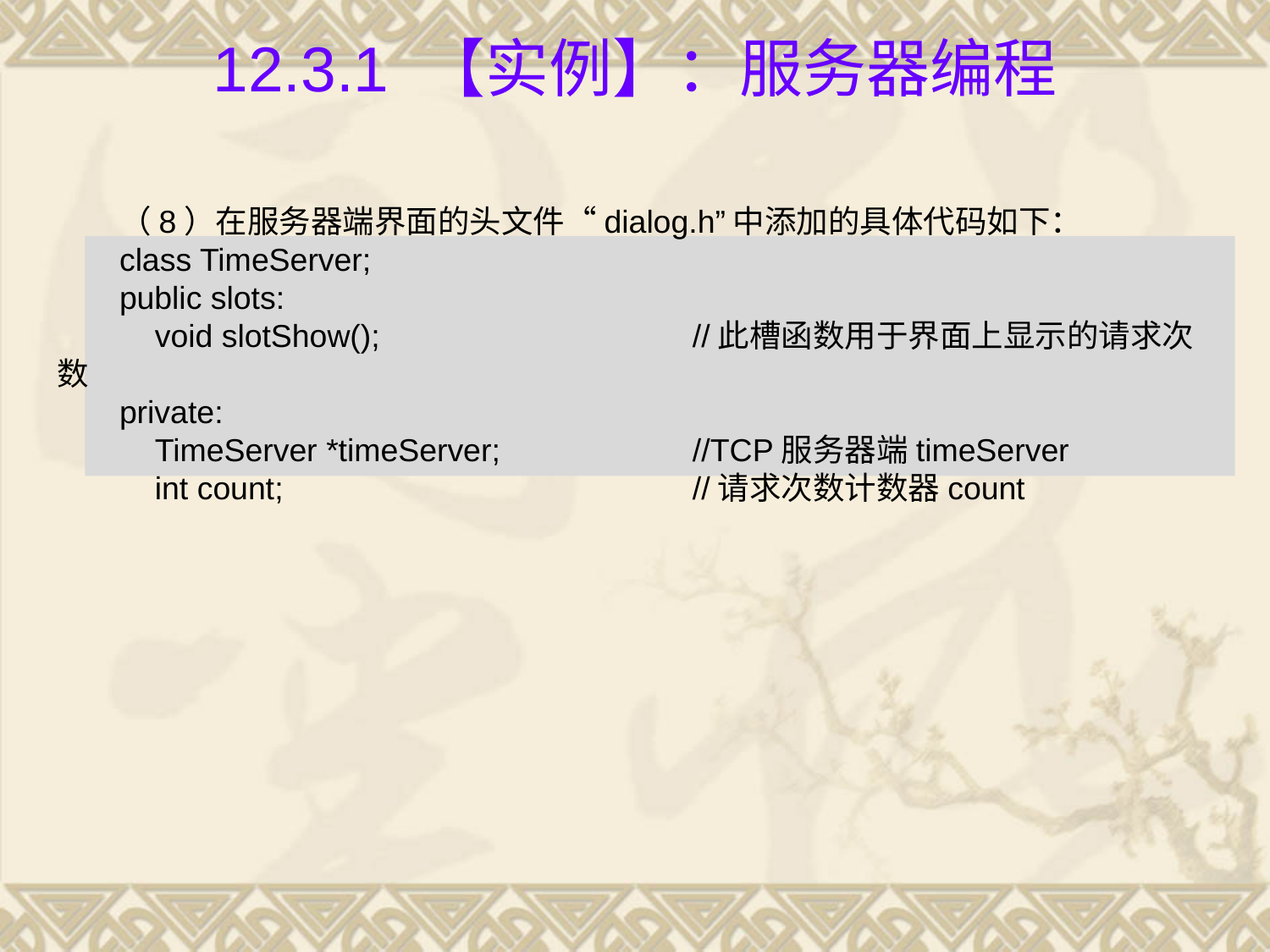

# 12.3.1 【实例】：服务器编程
（8）在服务器端界面的头文件“dialog.h”中添加的具体代码如下：
class TimeServer;
public slots:
    void slotShow();			//此槽函数用于界面上显示的请求次数
private:
    TimeServer *timeServer;		//TCP服务器端timeServer
    int count;				//请求次数计数器count